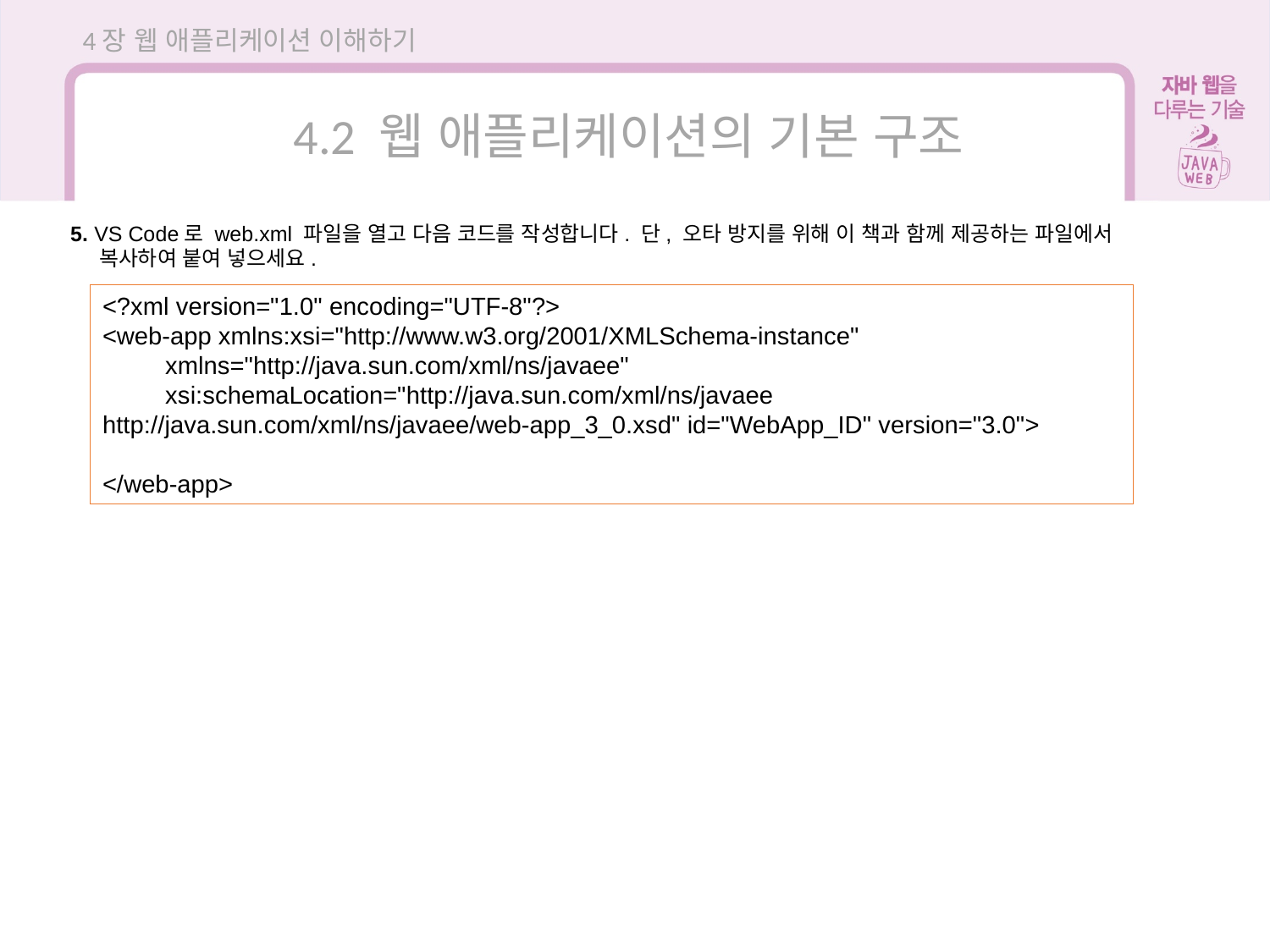

4장 웹 애플리케이션 이해하기
4.2 웹 애플리케이션의 기본 구조
5. VS Code로 web.xml 파일을 열고 다음 코드를 작성합니다. 단, 오타 방지를 위해 이 책과 함께 제공하는 파일에서
    복사하여 붙여 넣으세요.
<?xml version="1.0" encoding="UTF-8"?>
<web-app xmlns:xsi="http://www.w3.org/2001/XMLSchema-instance"
         xmlns="http://java.sun.com/xml/ns/javaee"
         xsi:schemaLocation="http://java.sun.com/xml/ns/javaee http://java.sun.com/xml/ns/javaee/web-app_3_0.xsd" id="WebApp_ID" version="3.0">

</web-app>